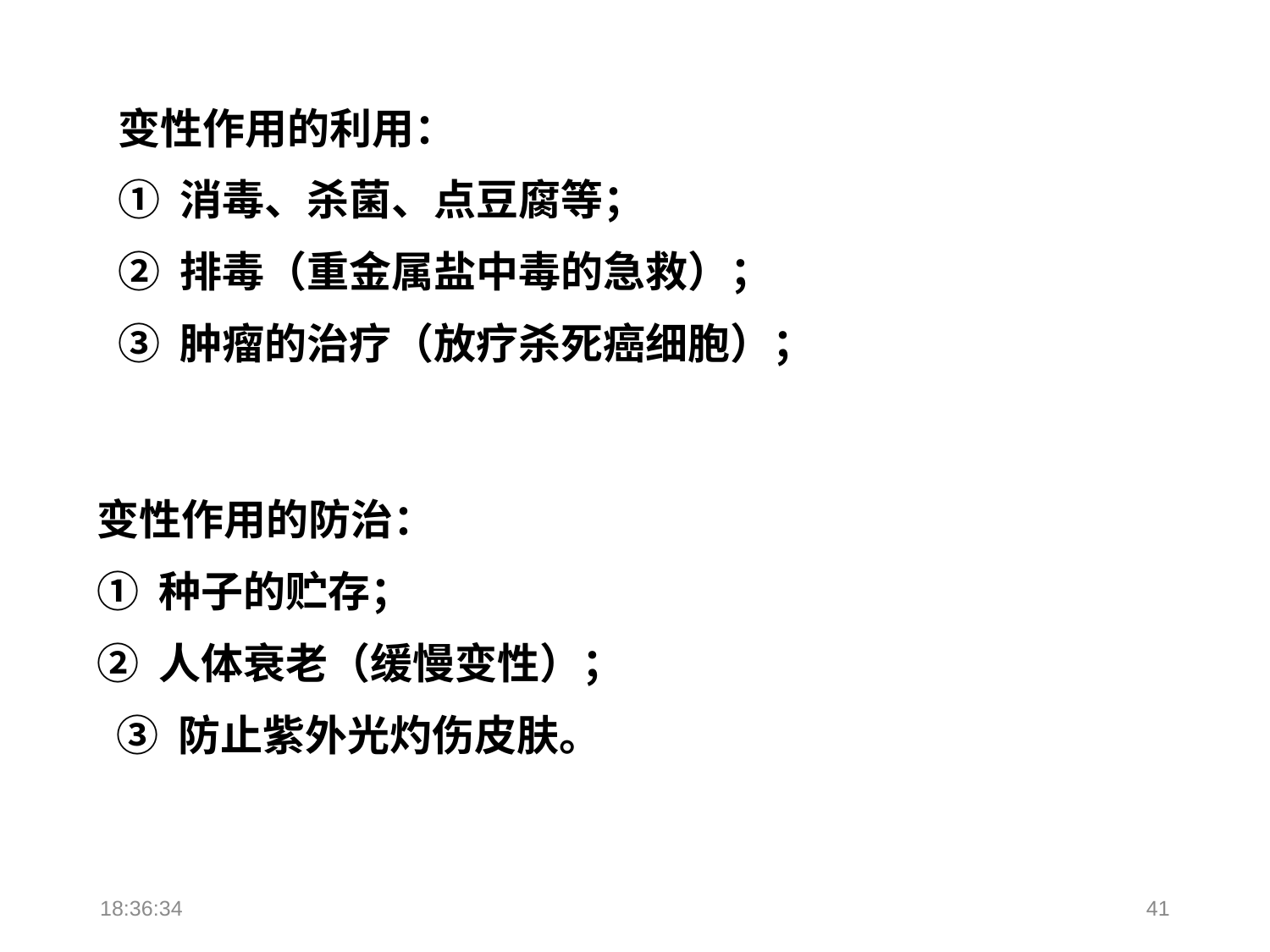

变性作用的利用：
① 消毒、杀菌、点豆腐等；
② 排毒（重金属盐中毒的急救）；
③ 肿瘤的治疗（放疗杀死癌细胞）；
变性作用的防治：
① 种子的贮存；
② 人体衰老（缓慢变性）；
  ③ 防止紫外光灼伤皮肤。

18:36:34
41